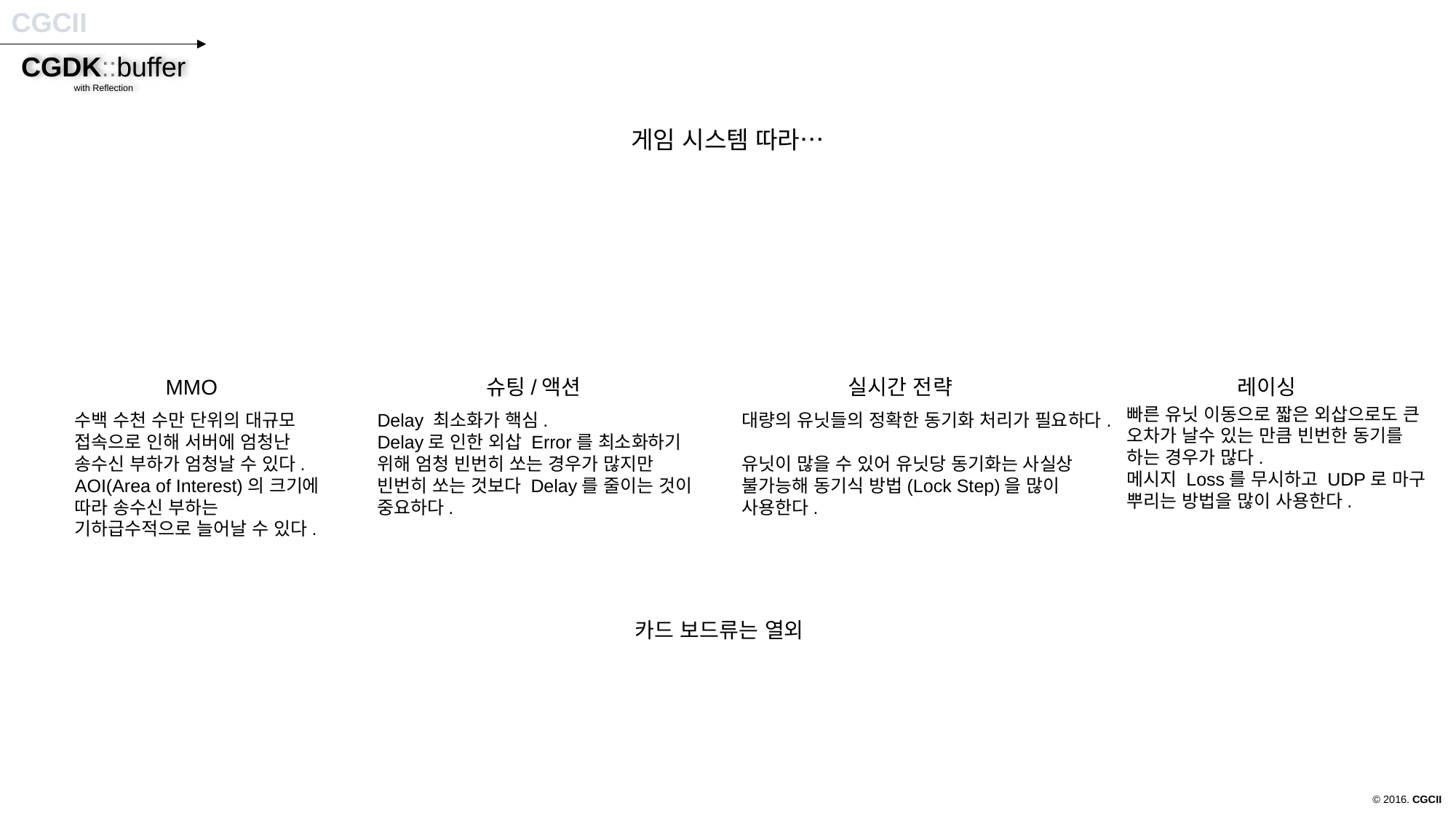

CGCII
CGDK::buffer
with Reflection

게임 시스템 따라…
MMO
슈팅/액션
실시간 전략
레이싱
빠른 유닛 이동으로 짧은 외삽으로도 큰 오차가 날수 있는 만큼 빈번한 동기를 하는 경우가 많다.
메시지 Loss를 무시하고 UDP로 마구 뿌리는 방법을 많이 사용한다.
수백 수천 수만 단위의 대규모 접속으로 인해 서버에 엄청난 송수신 부하가 엄청날 수 있다.
AOI(Area of Interest)의 크기에 따라 송수신 부하는 기하급수적으로 늘어날 수 있다.

Delay 최소화가 핵심.
Delay로 인한 외삽 Error를 최소화하기
위해 엄청 빈번히 쏘는 경우가 많지만
빈번히 쏘는 것보다 Delay를 줄이는 것이
중요하다.
대량의 유닛들의 정확한 동기화 처리가 필요하다.
유닛이 많을 수 있어 유닛당 동기화는 사실상 불가능해 동기식 방법(Lock Step)을 많이 사용한다.
카드 보드류는 열외
© 2016. CGCII